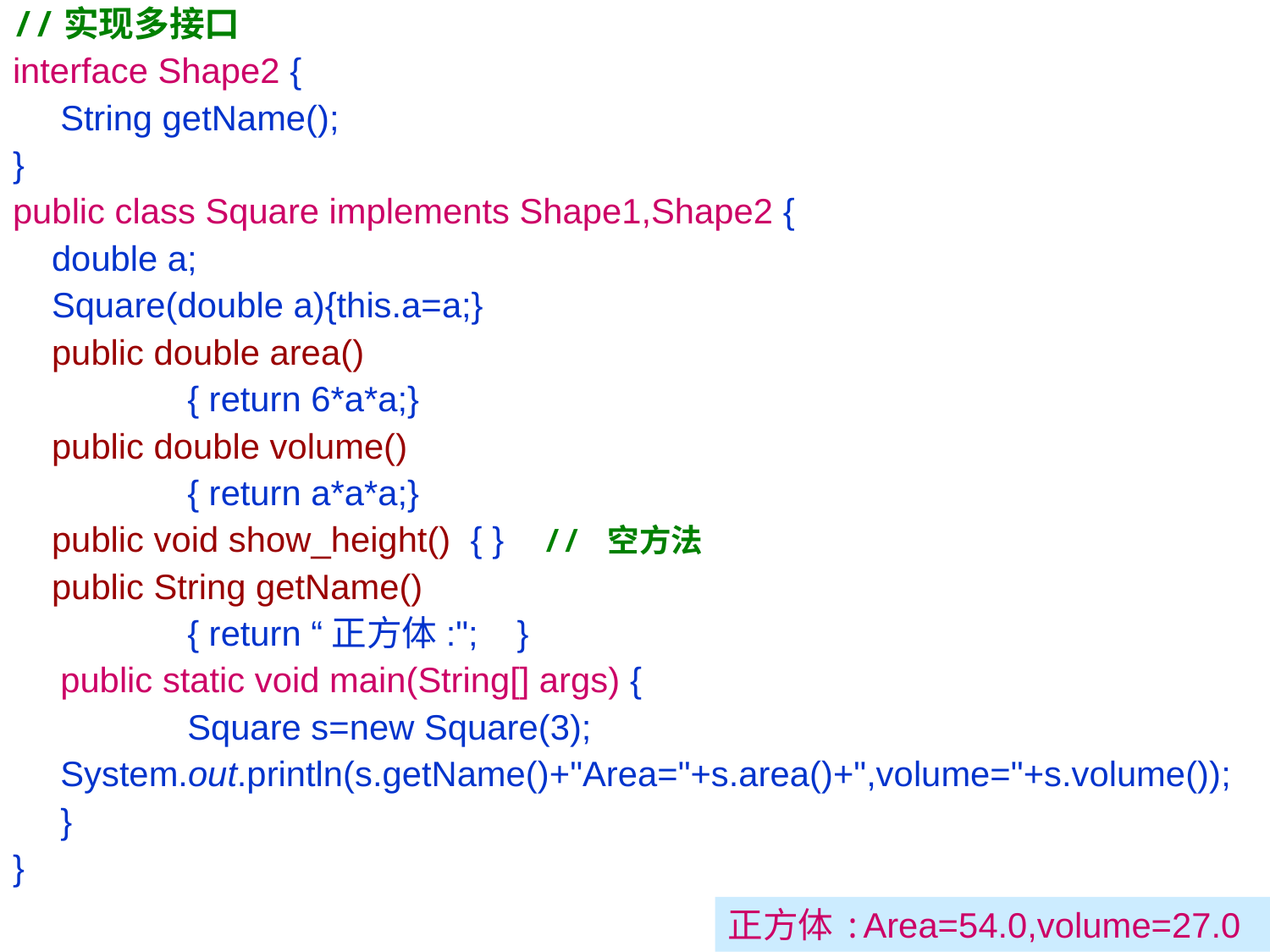

//实现多接口
interface Shape2 {
	String getName();
}
public class Square implements Shape1,Shape2 {
    double a;
    Square(double a){this.a=a;}
    public double area()
   		{ return 6*a*a;}
    public double volume()
 		{ return a*a*a;}
    public void show_height()  { }    // 空方法
    public String getName()
		{ return “正方体:";    }
	public static void main(String[] args) {
		Square s=new Square(3);
	System.out.println(s.getName()+"Area="+s.area()+",volume="+s.volume());
	}
}
正方体:Area=54.0,volume=27.0